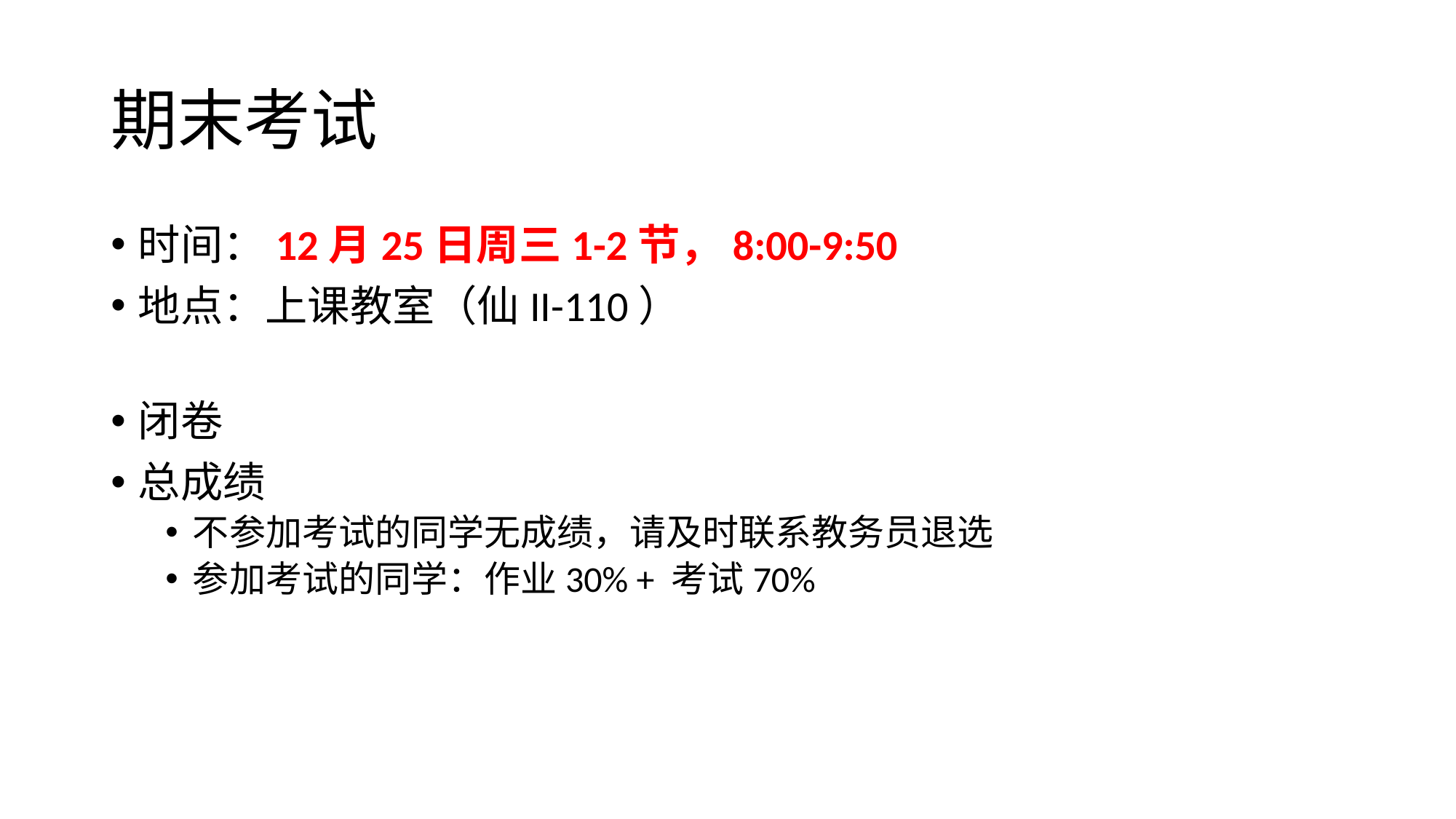

# 期末考试
时间：12月25日周三1-2节，8:00-9:50
地点：上课教室（仙II-110）

闭卷
总成绩
不参加考试的同学无成绩，请及时联系教务员退选
参加考试的同学：作业30% + 考试70%